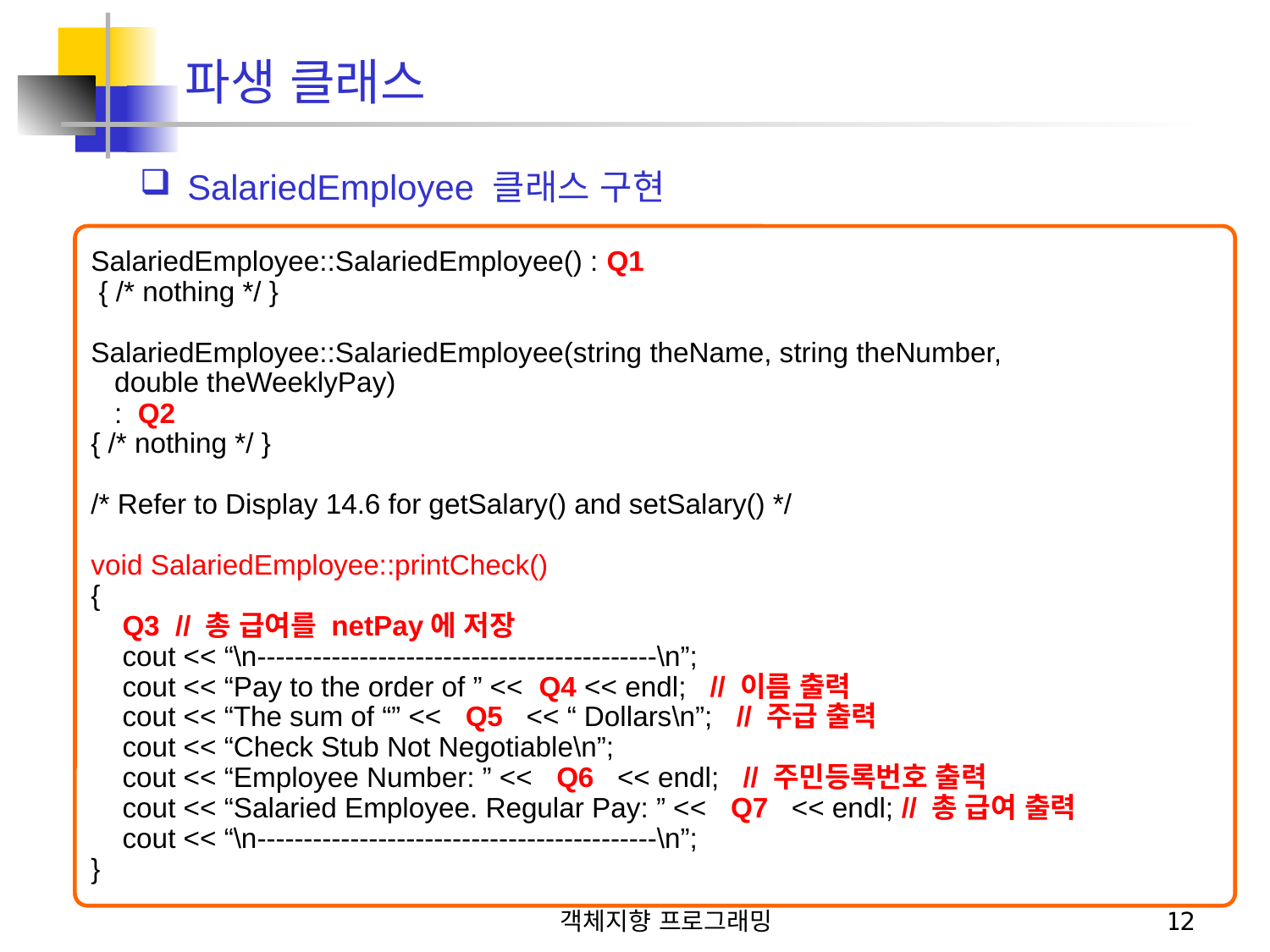

파생 클래스
SalariedEmployee 클래스 구현
SalariedEmployee::SalariedEmployee() : Q1
 { /* nothing */ }

SalariedEmployee::SalariedEmployee(string theName, string theNumber,
   double theWeeklyPay)
   :  Q2
{ /* nothing */ }

/* Refer to Display 14.6 for getSalary() and setSalary() */

void SalariedEmployee::printCheck()
{
    Q3  // 총 급여를 netPay에 저장
    cout << “\n-------------------------------------------\n”;
    cout << “Pay to the order of ” <<  Q4 << endl;   // 이름 출력
    cout << “The sum of “” <<   Q5   << “ Dollars\n”;   // 주급 출력
    cout << “Check Stub Not Negotiable\n”;
    cout << “Employee Number: ” <<   Q6   << endl;   // 주민등록번호 출력
    cout << “Salaried Employee. Regular Pay: ” <<   Q7   << endl; // 총 급여 출력
    cout << “\n-------------------------------------------\n”;
}
객체지향 프로그래밍
12